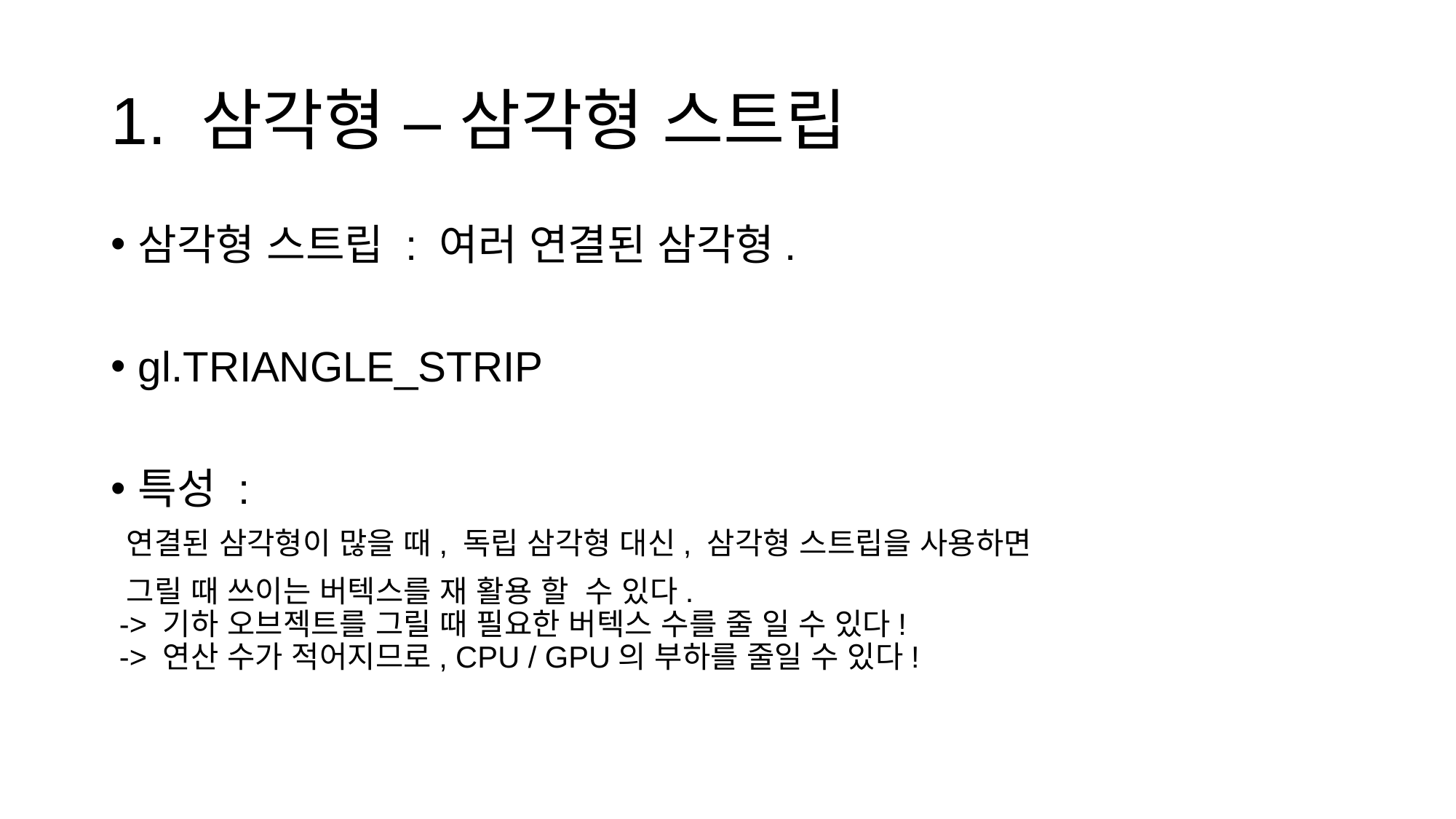

# 1. 삼각형 – 삼각형 스트립
삼각형 스트립 : 여러 연결된 삼각형.

gl.TRIANGLE_STRIP

특성 :
 연결된 삼각형이 많을 때, 독립 삼각형 대신, 삼각형 스트립을 사용하면
 그릴 때 쓰이는 버텍스를 재 활용 할  수 있다.
 -> 기하 오브젝트를 그릴 때 필요한 버텍스 수를 줄 일 수 있다!
 -> 연산 수가 적어지므로, CPU / GPU의 부하를 줄일 수 있다!